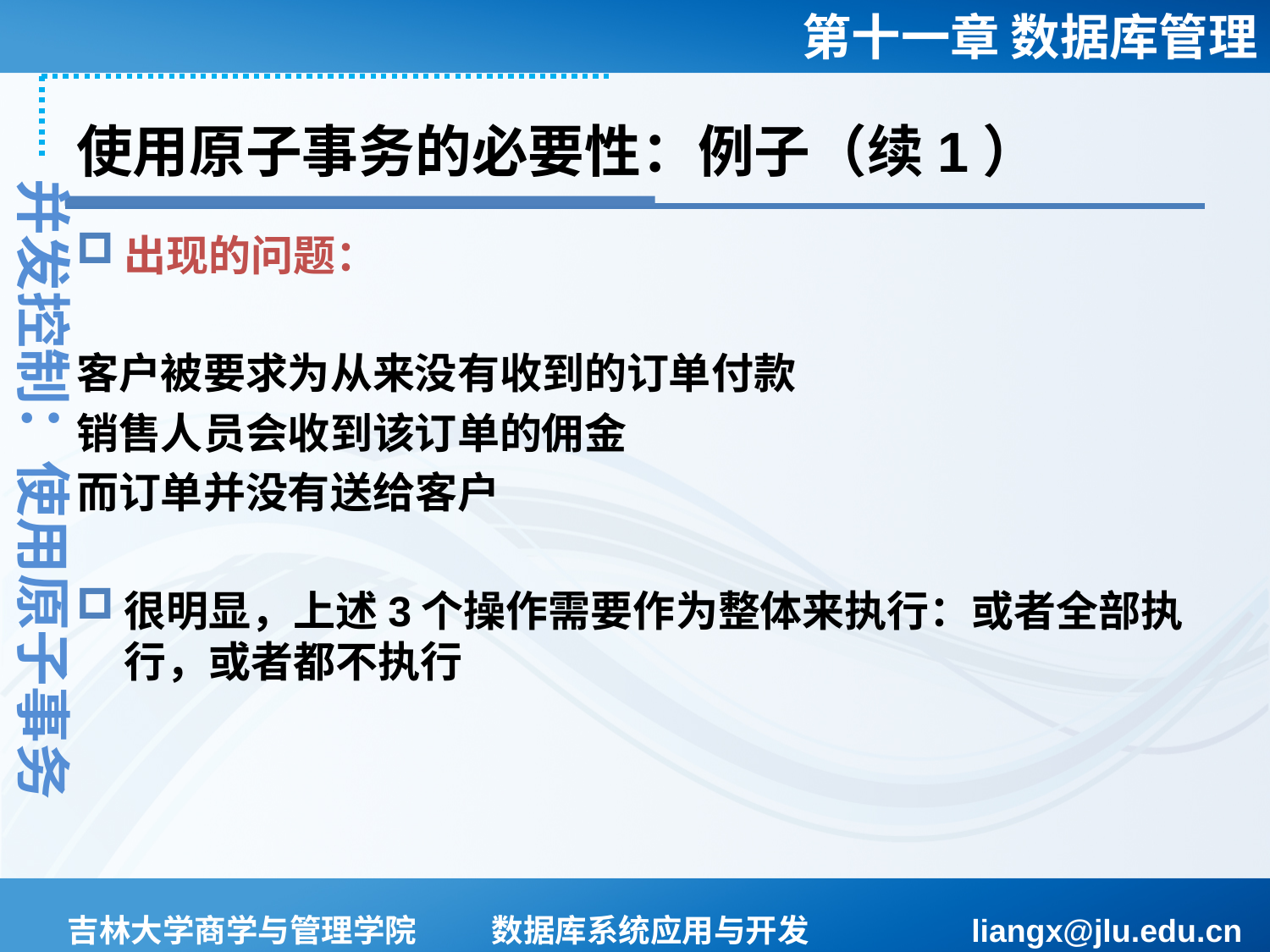

# 使用原子事务的必要性：例子（续1）
并发控制：使用原子事务
出现的问题：

客户被要求为从来没有收到的订单付款
销售人员会收到该订单的佣金
而订单并没有送给客户

很明显，上述3个操作需要作为整体来执行：或者全部执行，或者都不执行